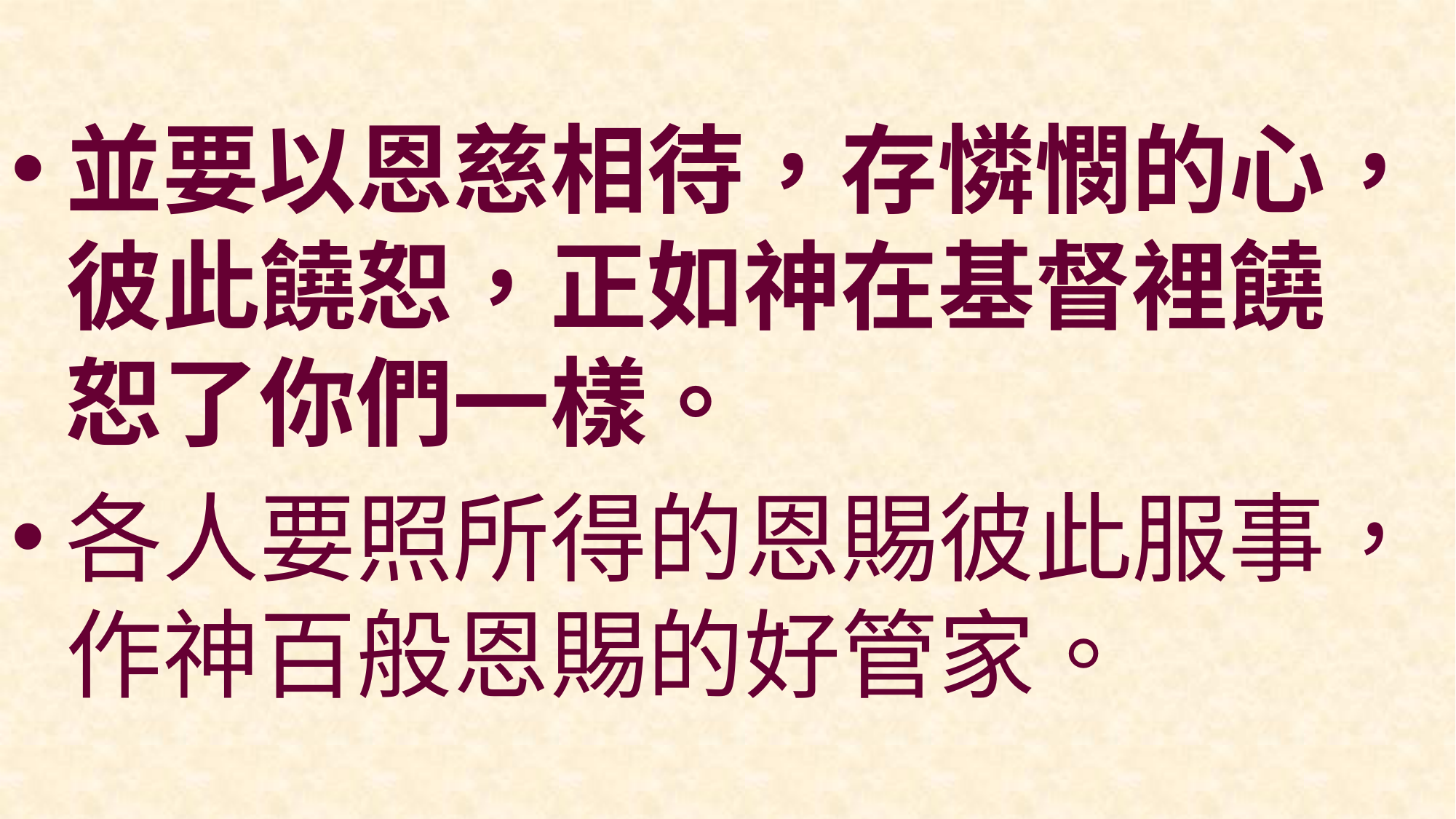

並要以恩慈相待，存憐憫的心，彼此饒恕，正如神在基督裡饒恕了你們一樣。
各人要照所得的恩賜彼此服事，作神百般恩賜的好管家。